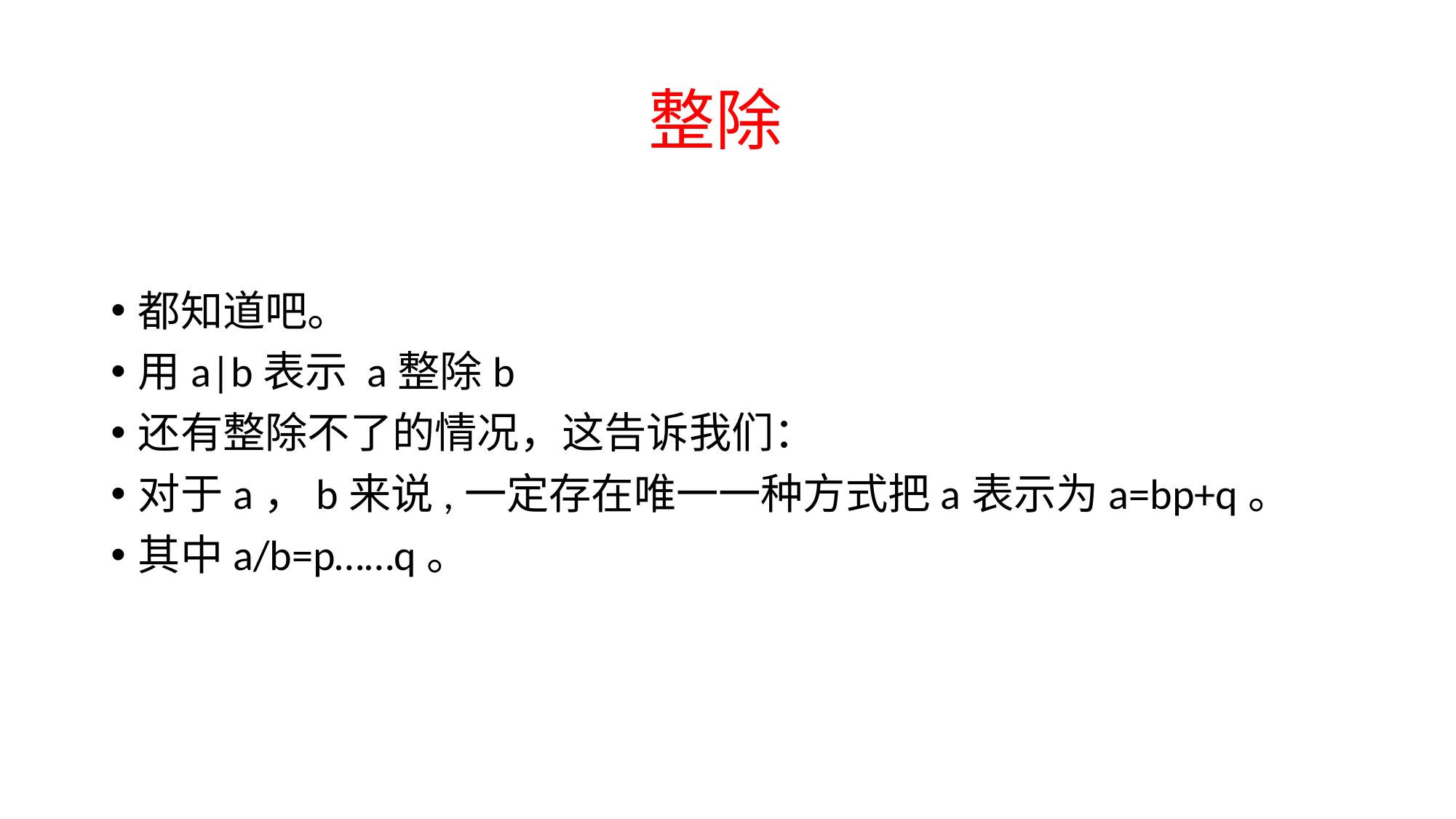

# 整除

都知道吧。
用a|b表示 a整除b
还有整除不了的情况，这告诉我们：
对于a，b来说,一定存在唯一一种方式把a表示为a=bp+q。
其中a/b=p……q。